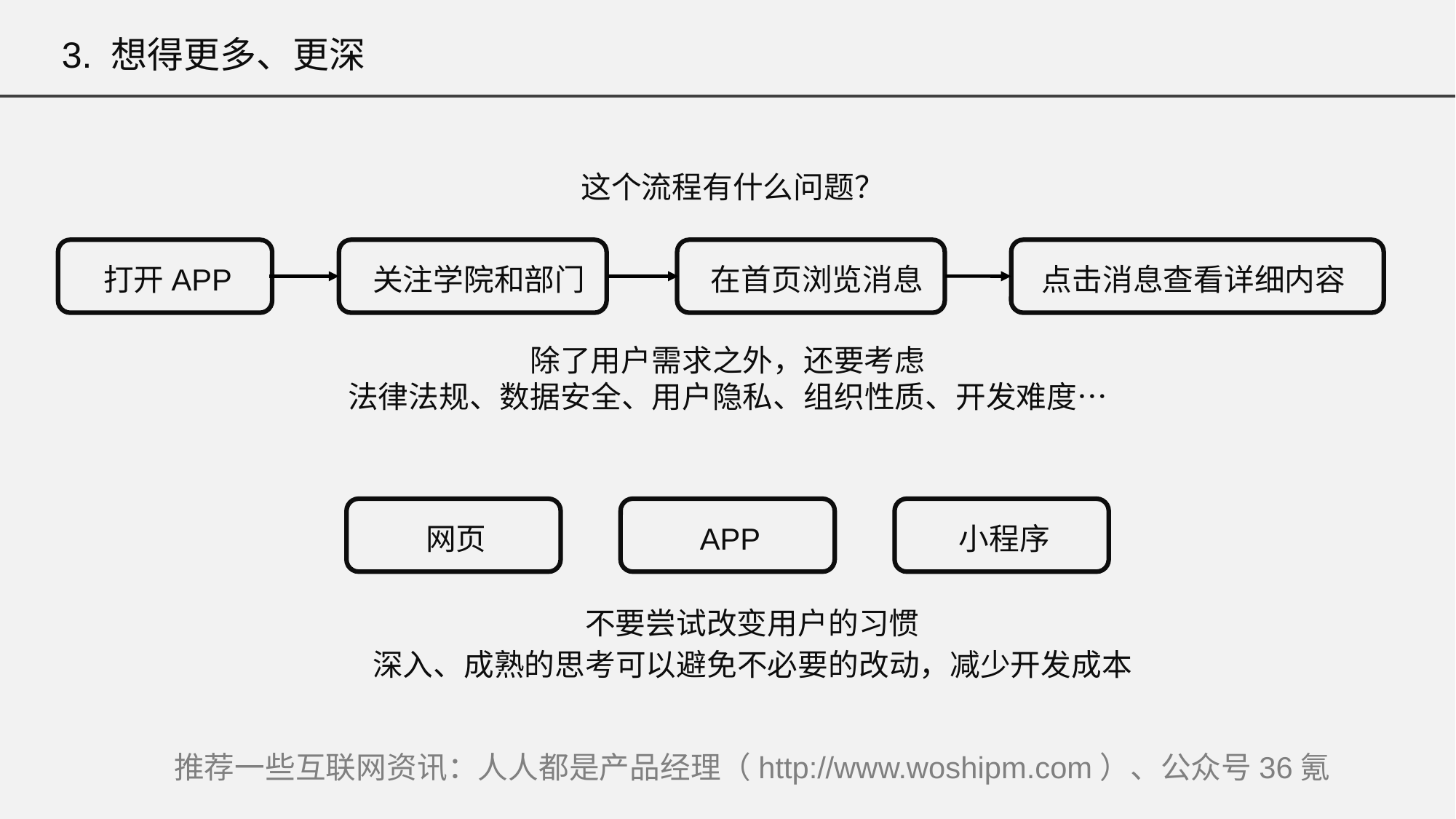

3. 想得更多、更深
这个流程有什么问题？

打开APP
关注学院和部门
在首页浏览消息
点击消息查看详细内容
除了用户需求之外，还要考虑
法律法规、数据安全、用户隐私、组织性质、开发难度…

网页
APP
小程序
不要尝试改变用户的习惯
深入、成熟的思考可以避免不必要的改动，减少开发成本
推荐一些互联网资讯：人人都是产品经理（http://www.woshipm.com）、公众号36氪